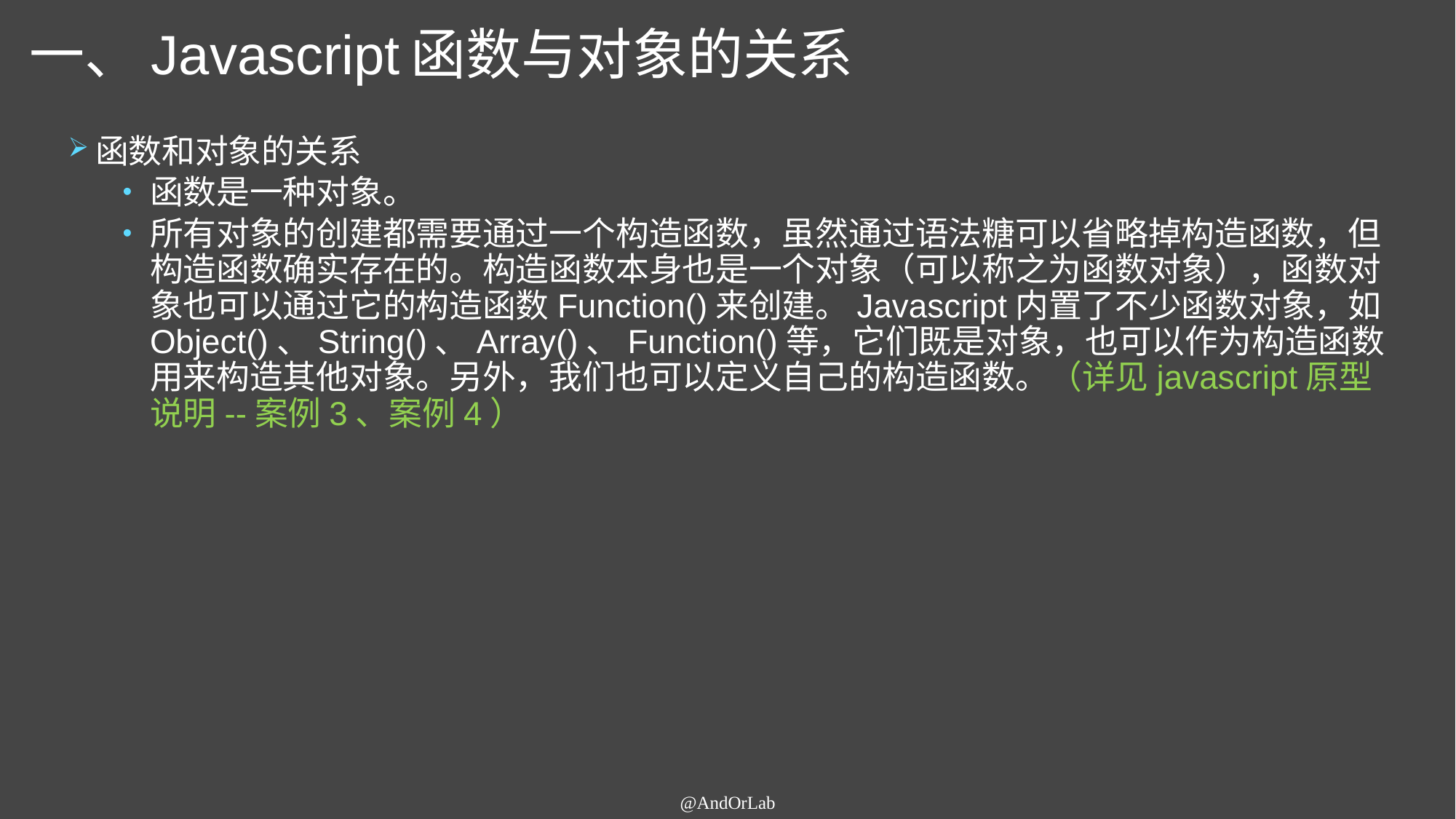

# 一、Javascript函数与对象的关系
函数和对象的关系
函数是一种对象。
所有对象的创建都需要通过一个构造函数，虽然通过语法糖可以省略掉构造函数，但构造函数确实存在的。构造函数本身也是一个对象（可以称之为函数对象），函数对象也可以通过它的构造函数Function()来创建。Javascript内置了不少函数对象，如Object()、String()、Array()、Function()等，它们既是对象，也可以作为构造函数用来构造其他对象。另外，我们也可以定义自己的构造函数。（详见javascript原型说明--案例3、案例4）
@AndOrLab